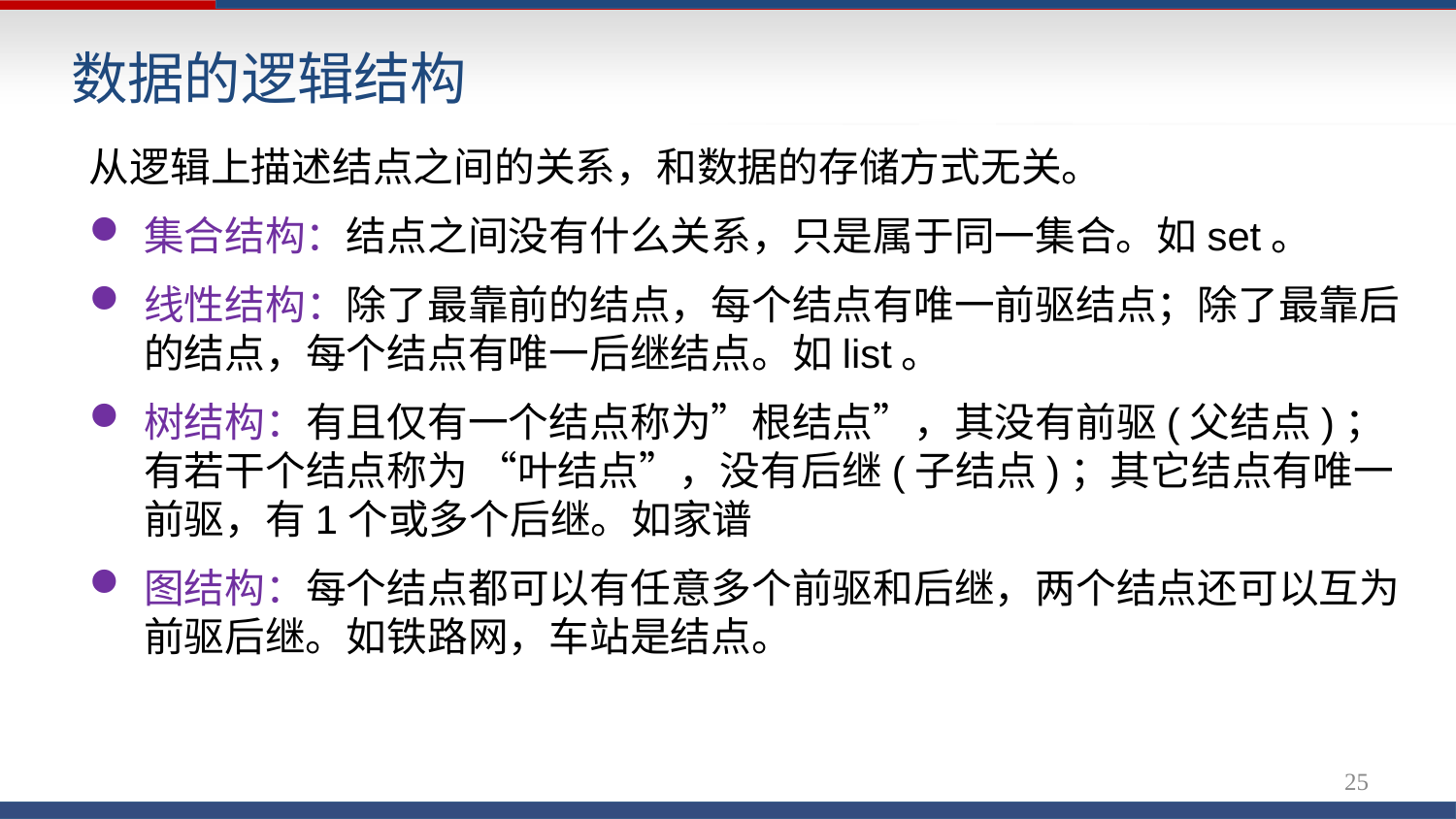

# 数据的逻辑结构
从逻辑上描述结点之间的关系，和数据的存储方式无关。
集合结构：结点之间没有什么关系，只是属于同一集合。如set。
线性结构：除了最靠前的结点，每个结点有唯一前驱结点；除了最靠后的结点，每个结点有唯一后继结点。如list。
树结构：有且仅有一个结点称为”根结点”，其没有前驱(父结点)；有若干个结点称为 “叶结点”，没有后继(子结点)；其它结点有唯一前驱，有1个或多个后继。如家谱
图结构：每个结点都可以有任意多个前驱和后继，两个结点还可以互为前驱后继。如铁路网，车站是结点。

25